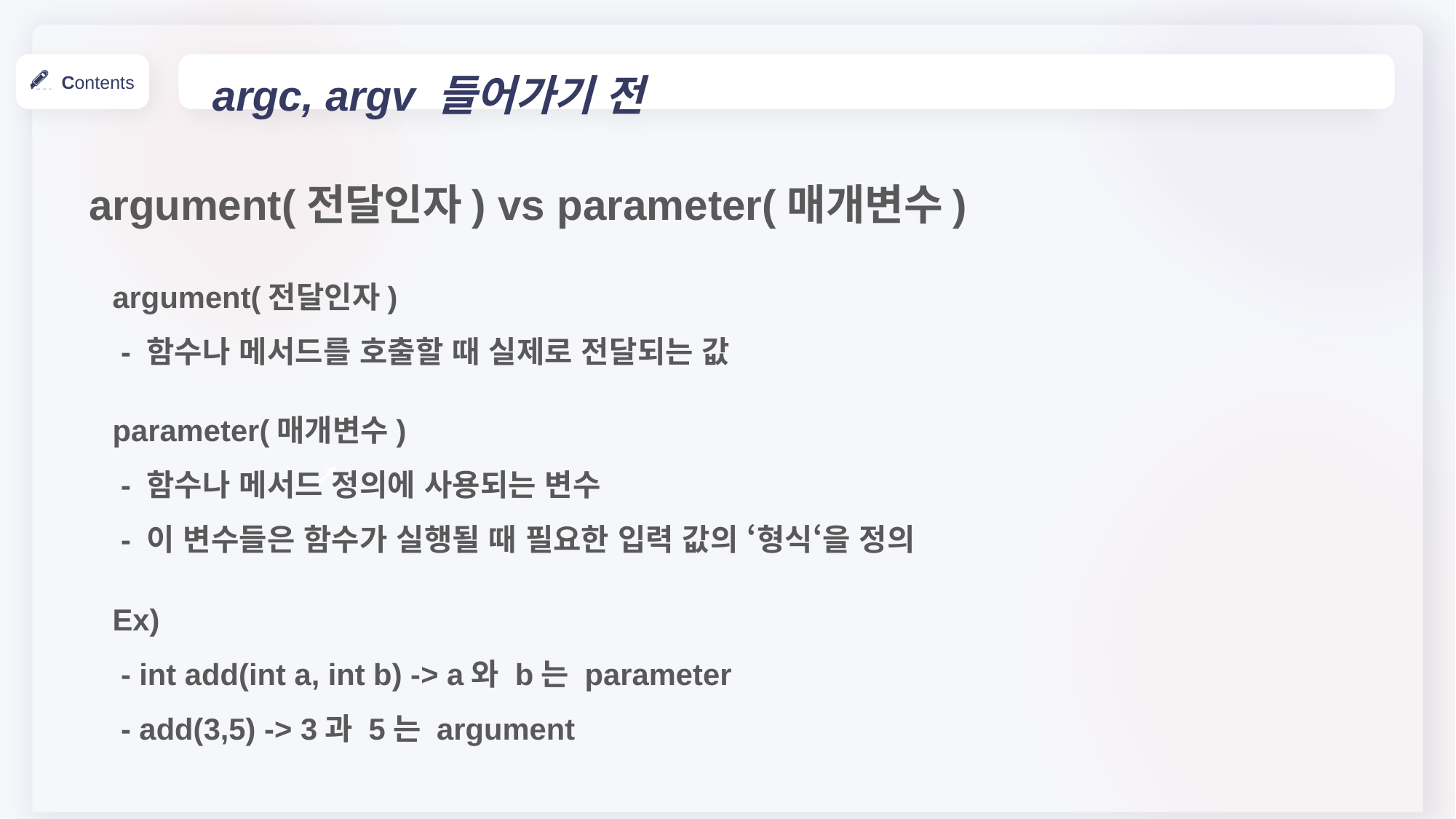

argc, argv 들어가기 전
Contents

argument(전달인자) vs parameter(매개변수)
argument(전달인자)
 - 함수나 메서드를 호출할 때 실제로 전달되는 값
parameter(매개변수)
 - 함수나 메서드 정의에 사용되는 변수
 - 이 변수들은 함수가 실행될 때 필요한 입력 값의 ‘형식‘을 정의
Ex)
 - int add(int a, int b) -> a와 b는 parameter
 - add(3,5) -> 3과 5는 argument